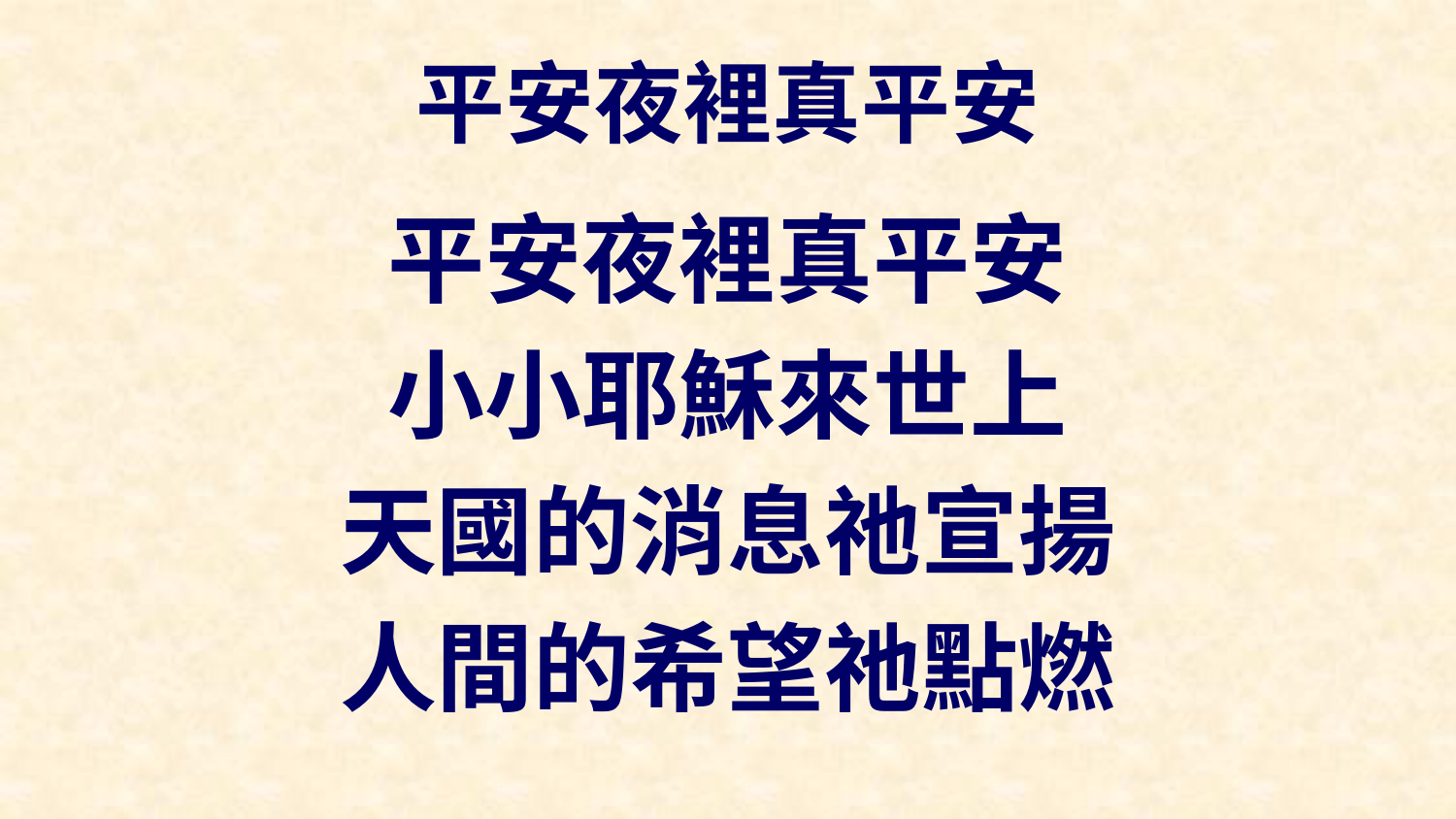

# 平安夜裡真平安
平安夜裡真平安
小小耶穌來世上
天國的消息祂宣揚
人間的希望祂點燃